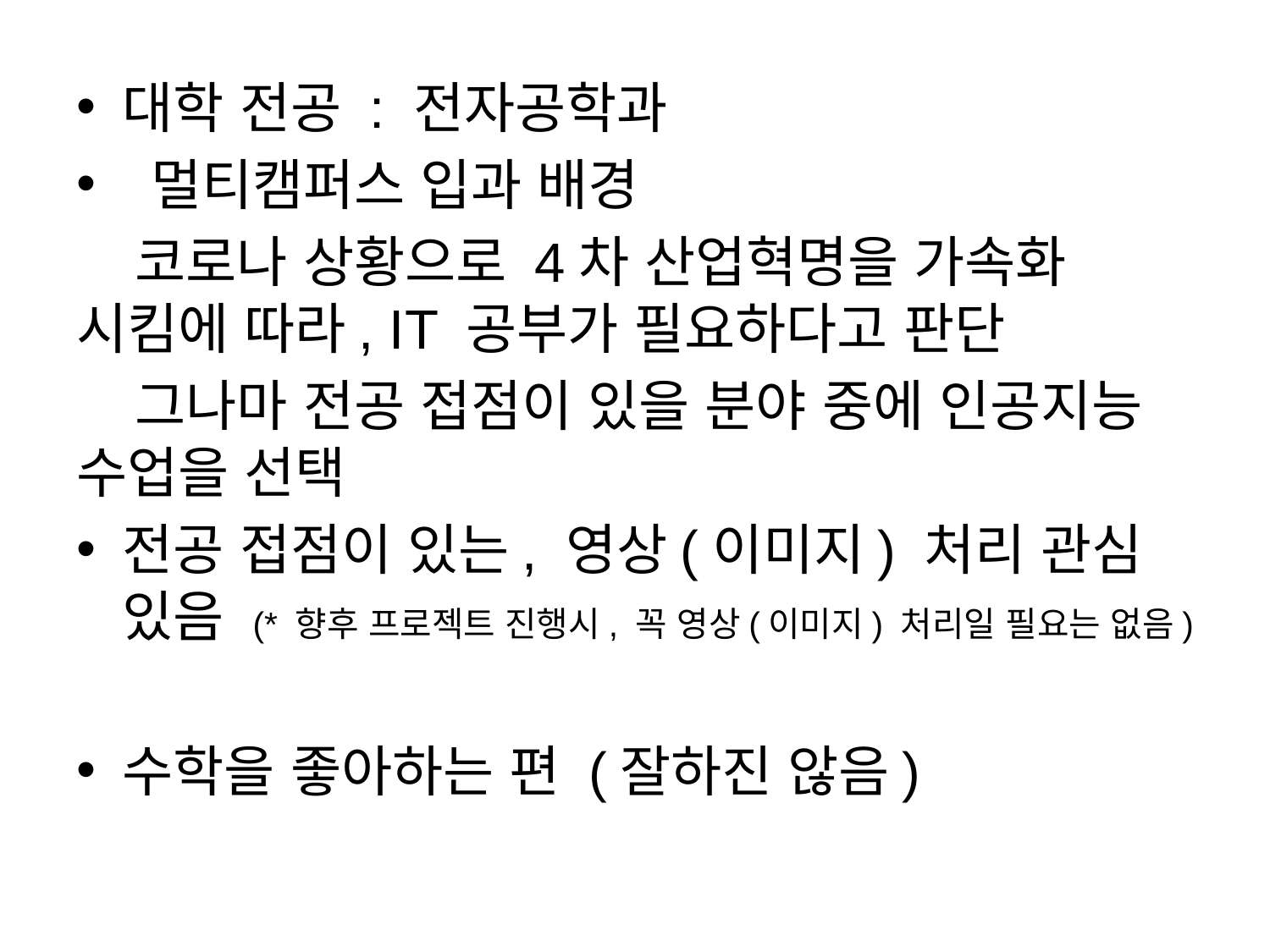

대학 전공 : 전자공학과
 멀티캠퍼스 입과 배경
   코로나 상황으로 4차 산업혁명을 가속화 시킴에 따라, IT 공부가 필요하다고 판단
   그나마 전공 접점이 있을 분야 중에 인공지능 수업을 선택
전공 접점이 있는, 영상(이미지) 처리 관심 있음 (* 향후 프로젝트 진행시, 꼭 영상(이미지) 처리일 필요는 없음)

수학을 좋아하는 편 (잘하진 않음)